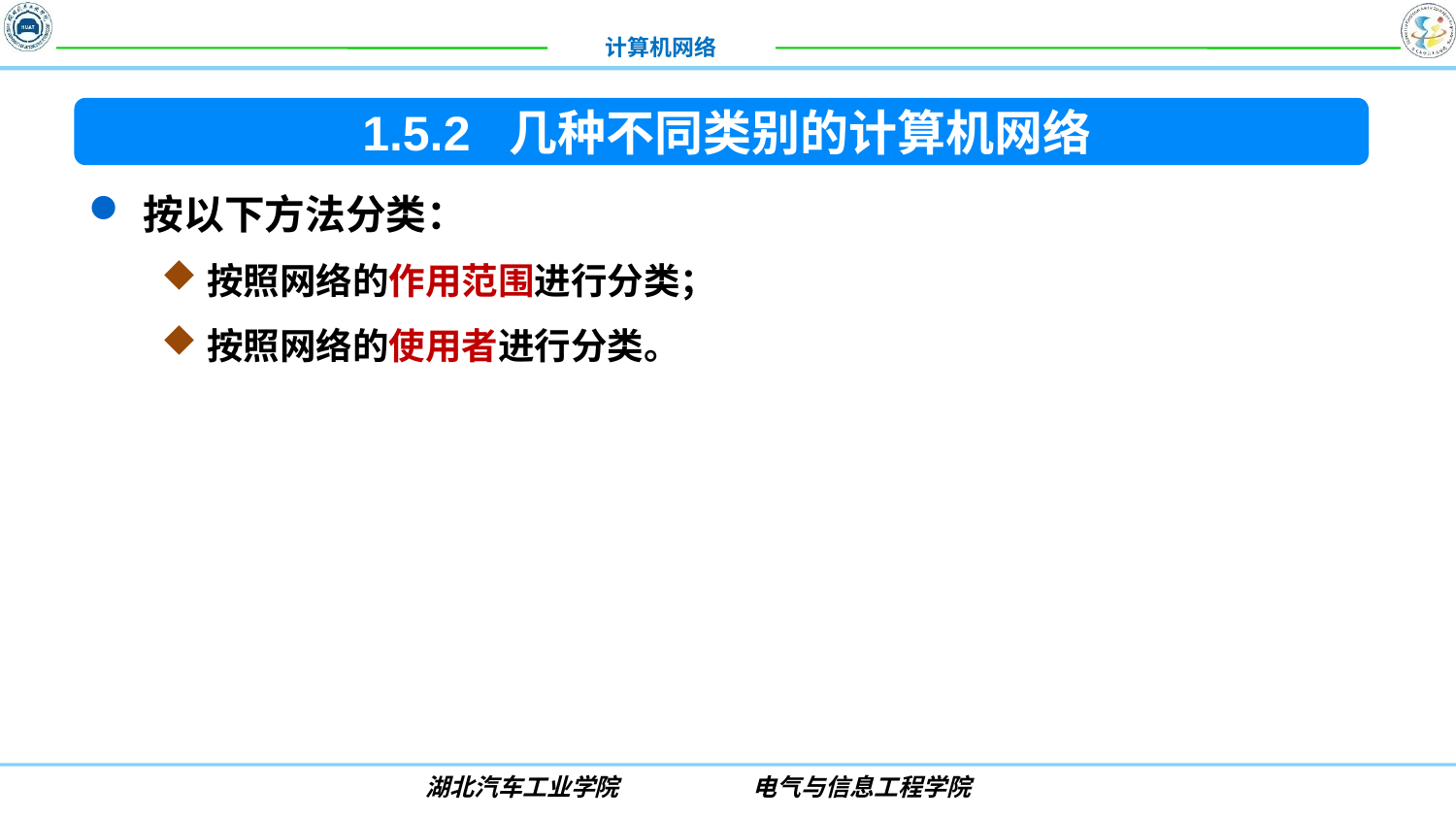

1.5.2  几种不同类别的计算机网络
按以下方法分类：
按照网络的作用范围进行分类；
按照网络的使用者进行分类。